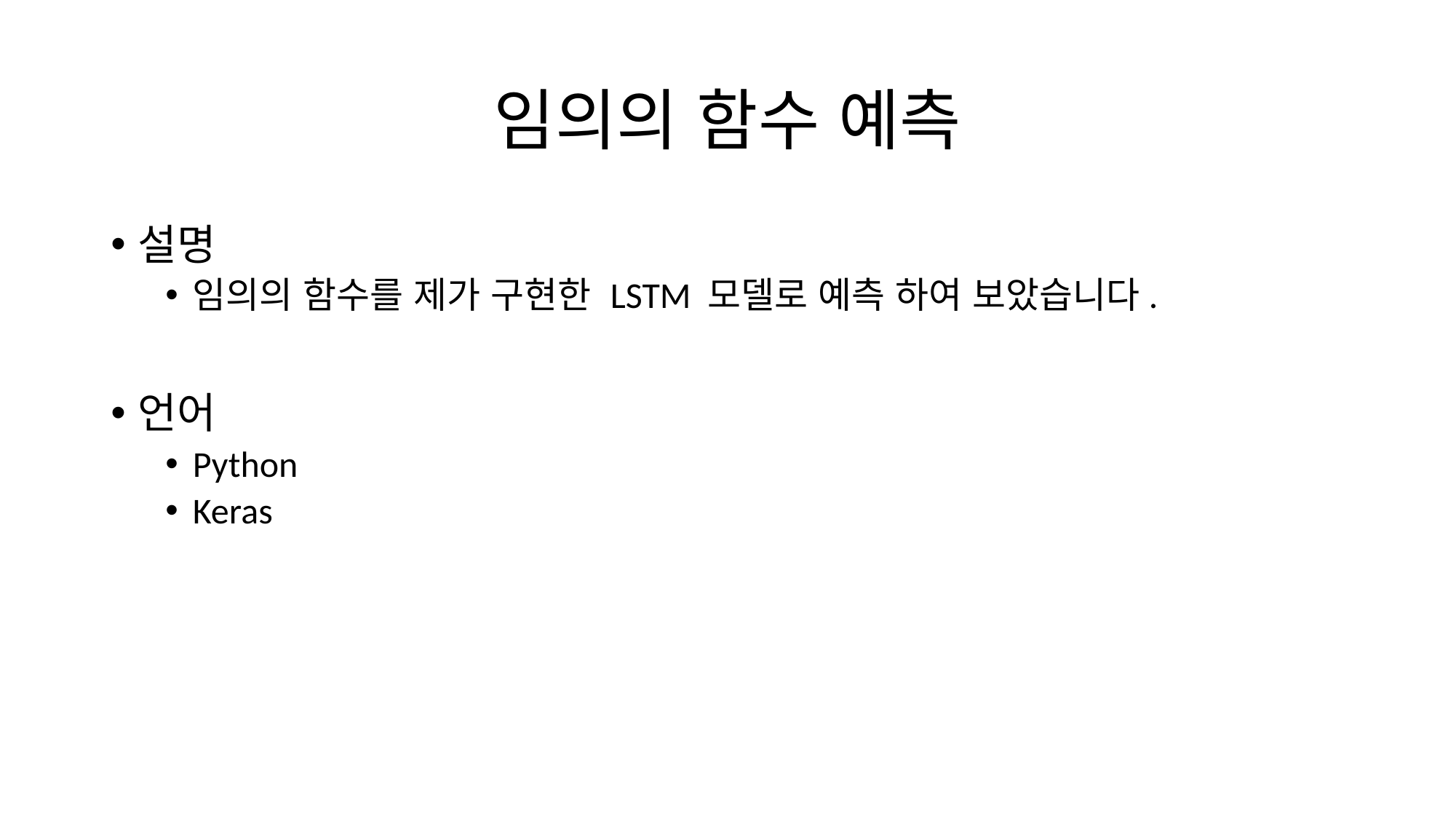

# 임의의 함수 예측
설명
임의의 함수를 제가 구현한 LSTM 모델로 예측 하여 보았습니다.

언어
Python
Keras